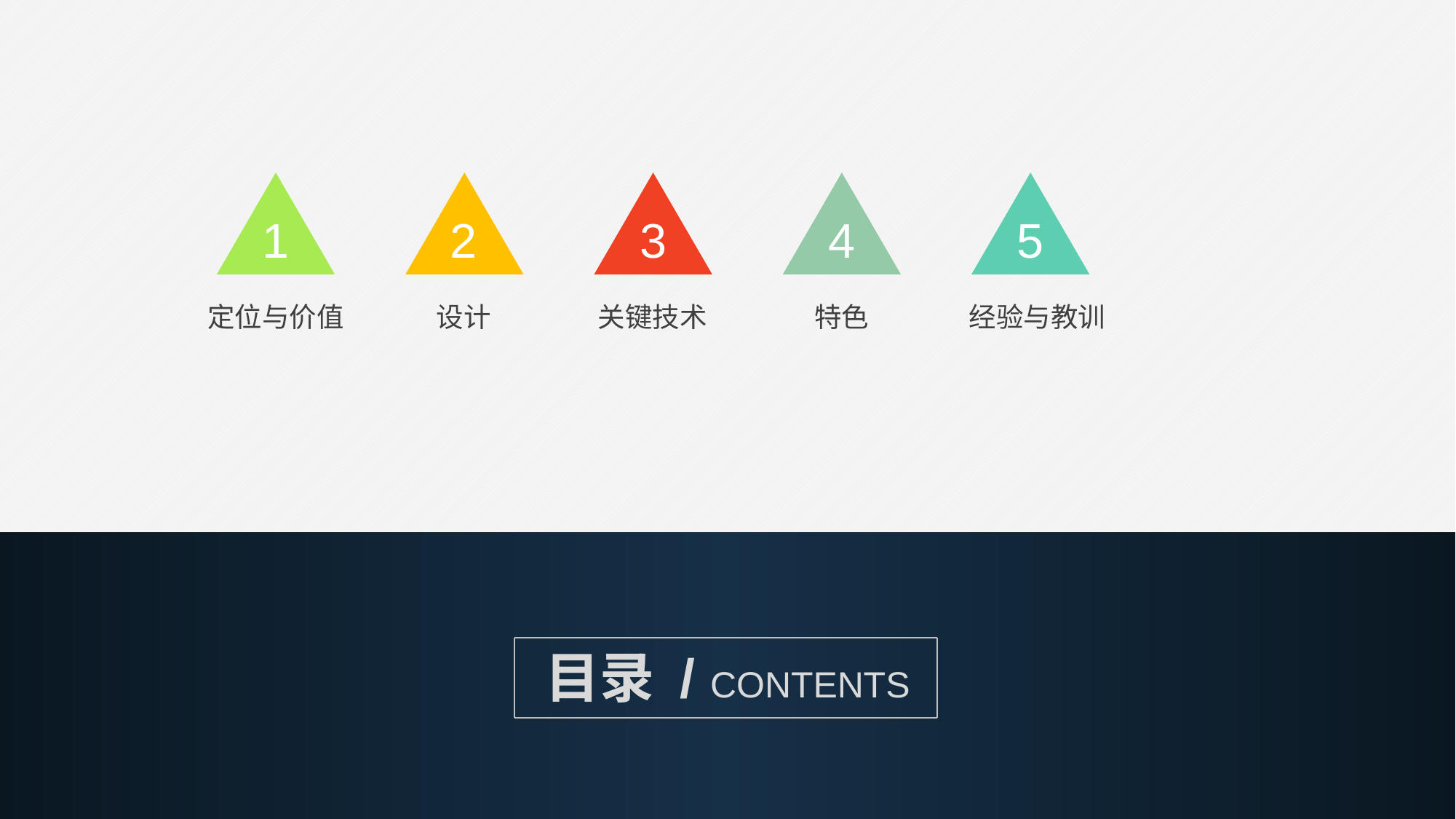

1

2

3

4

5
定位与价值
设计
关键技术
特色
经验与教训
目录 / CONTENTS